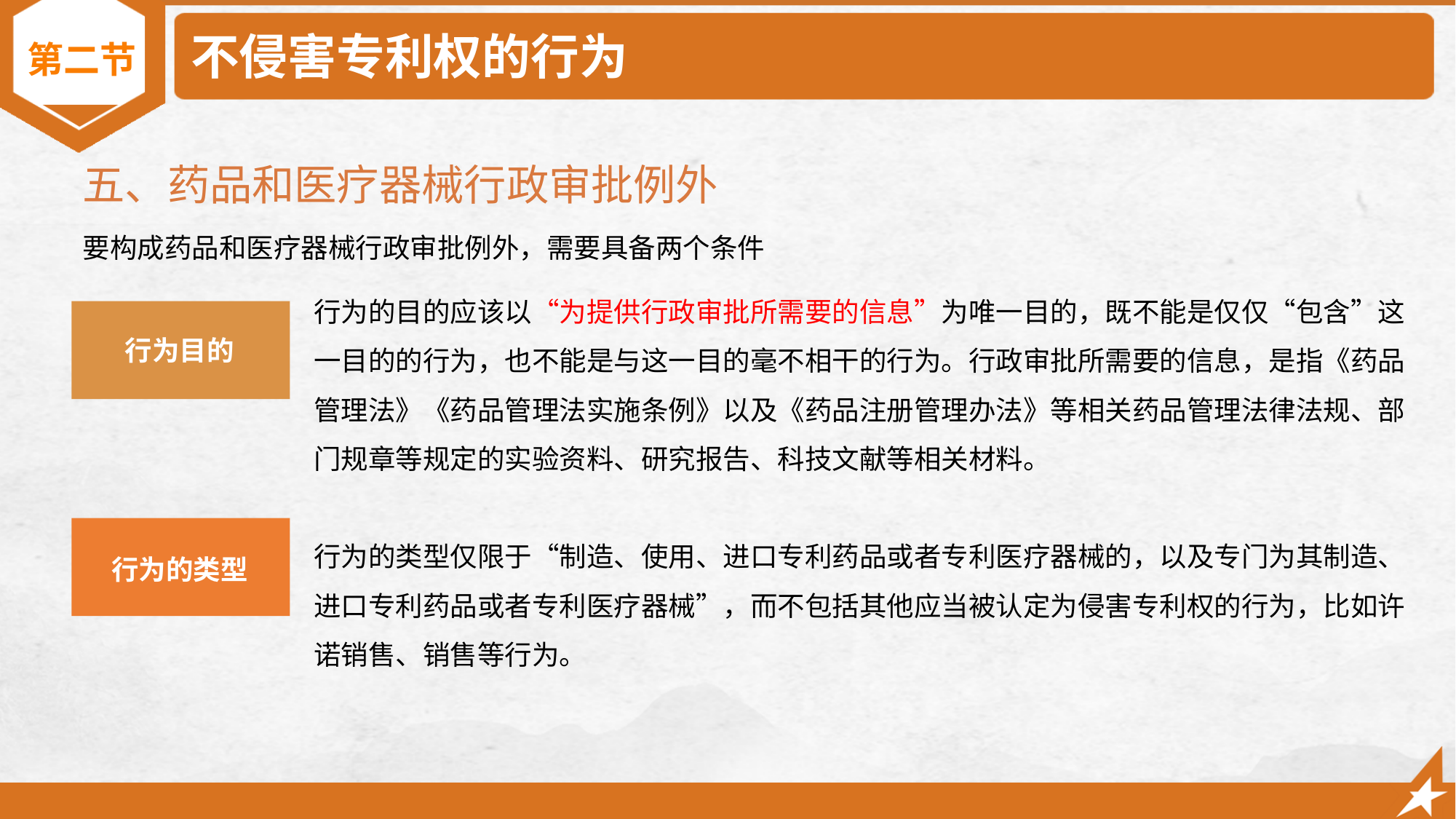

# 不侵害专利权的行为
第二节
五、药品和医疗器械行政审批例外
要构成药品和医疗器械行政审批例外，需要具备两个条件
行为的目的应该以“为提供行政审批所需要的信息”为唯一目的，既不能是仅仅“包含”这一目的的行为，也不能是与这一目的毫不相干的行为。行政审批所需要的信息，是指《药品管理法》《药品管理法实施条例》以及《药品注册管理办法》等相关药品管理法律法规、部门规章等规定的实验资料、研究报告、科技文献等相关材料。

行为目的

行为的类型仅限于“制造、使用、进口专利药品或者专利医疗器械的，以及专门为其制造、进口专利药品或者专利医疗器械”，而不包括其他应当被认定为侵害专利权的行为，比如许诺销售、销售等行为。
行为的类型